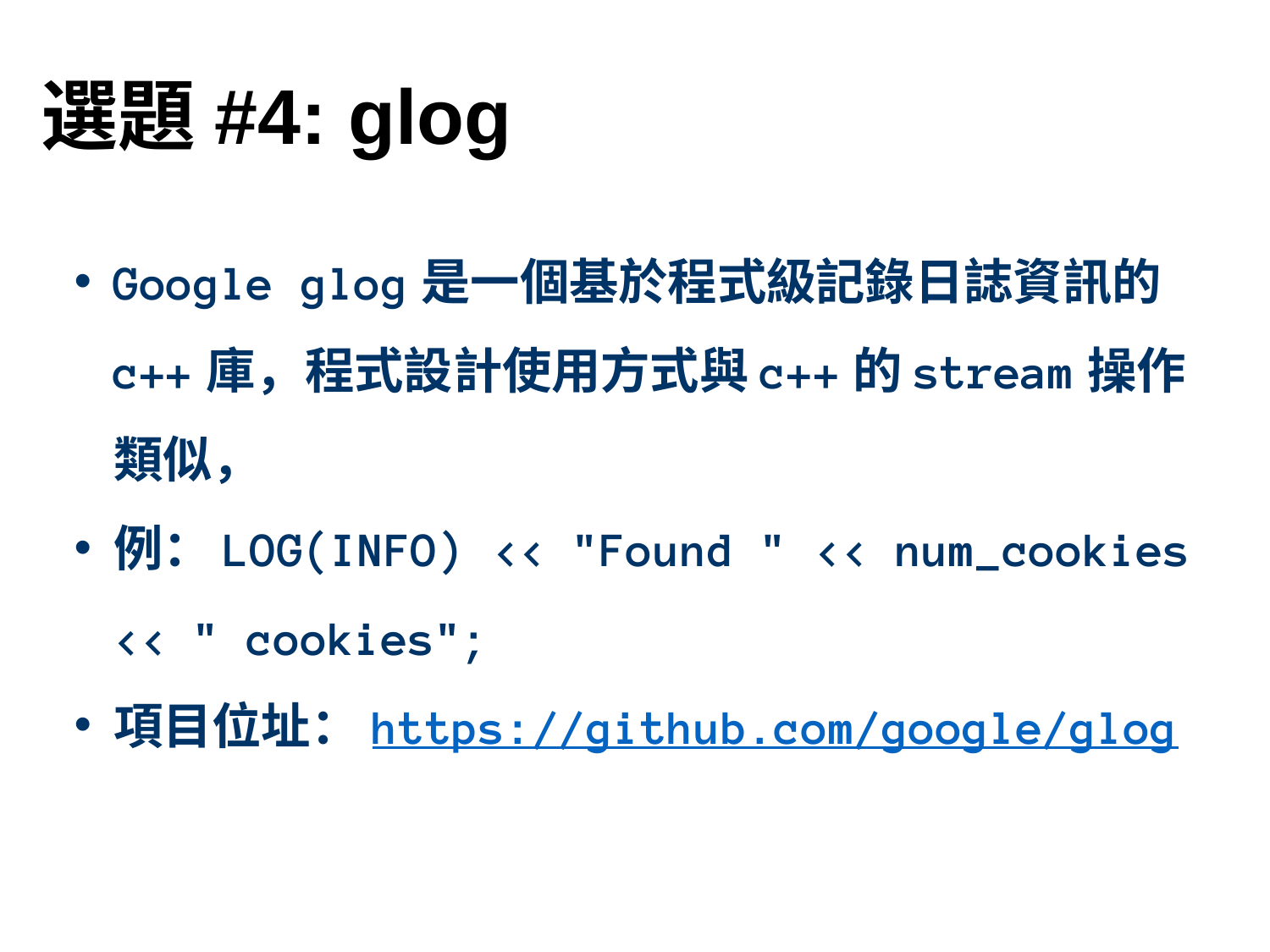

# 選題#4: glog
Google glog是一個基於程式級記錄日誌資訊的c++庫，程式設計使用方式與c++的stream操作類似，
例：LOG(INFO) << "Found " << num_cookies << " cookies";
項目位址：https://github.com/google/glog